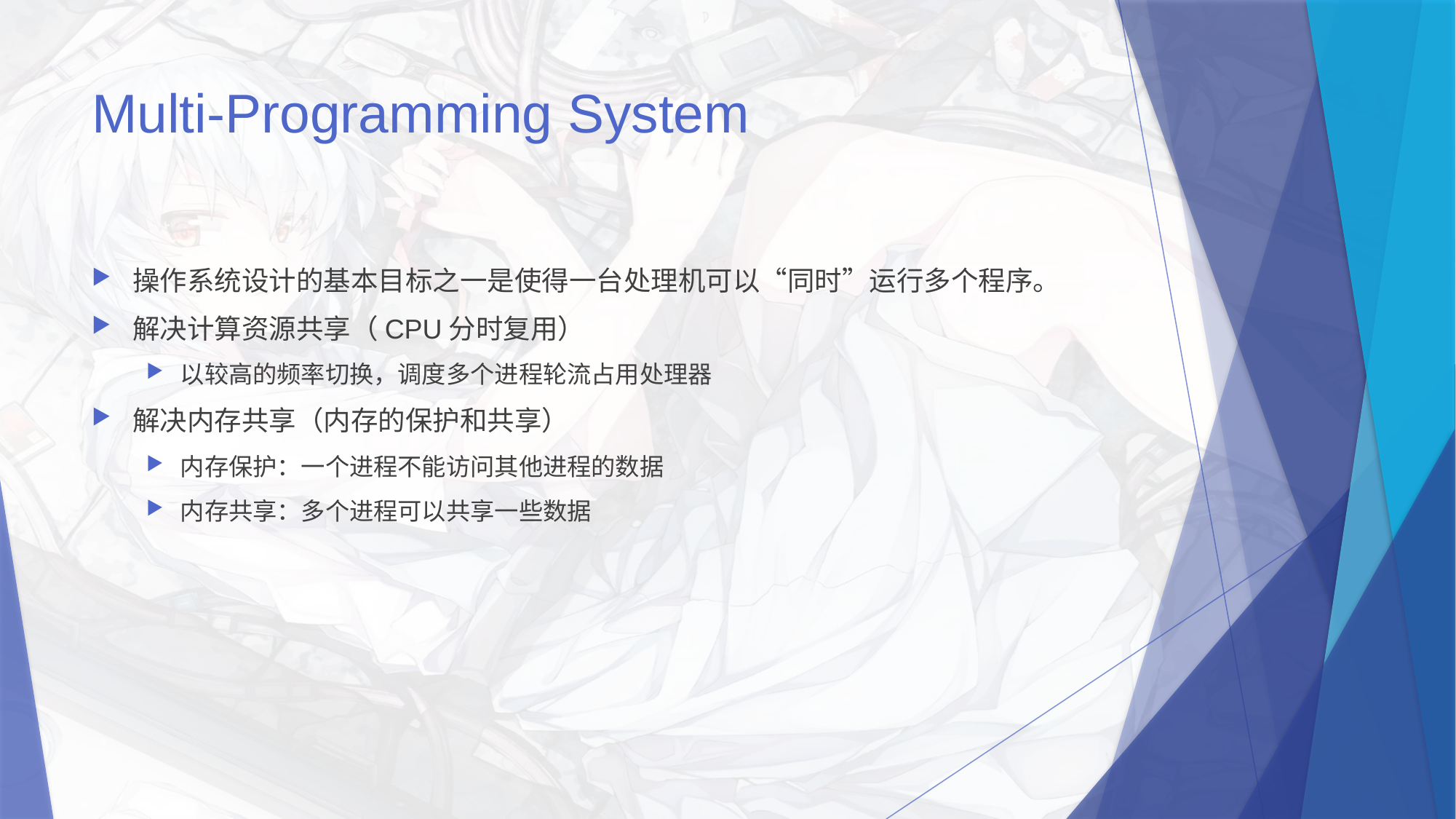

# Multi-Programming System
操作系统设计的基本目标之一是使得一台处理机可以“同时”运行多个程序。
解决计算资源共享（CPU分时复用）
以较高的频率切换，调度多个进程轮流占用处理器
解决内存共享（内存的保护和共享）
内存保护：一个进程不能访问其他进程的数据
内存共享：多个进程可以共享一些数据